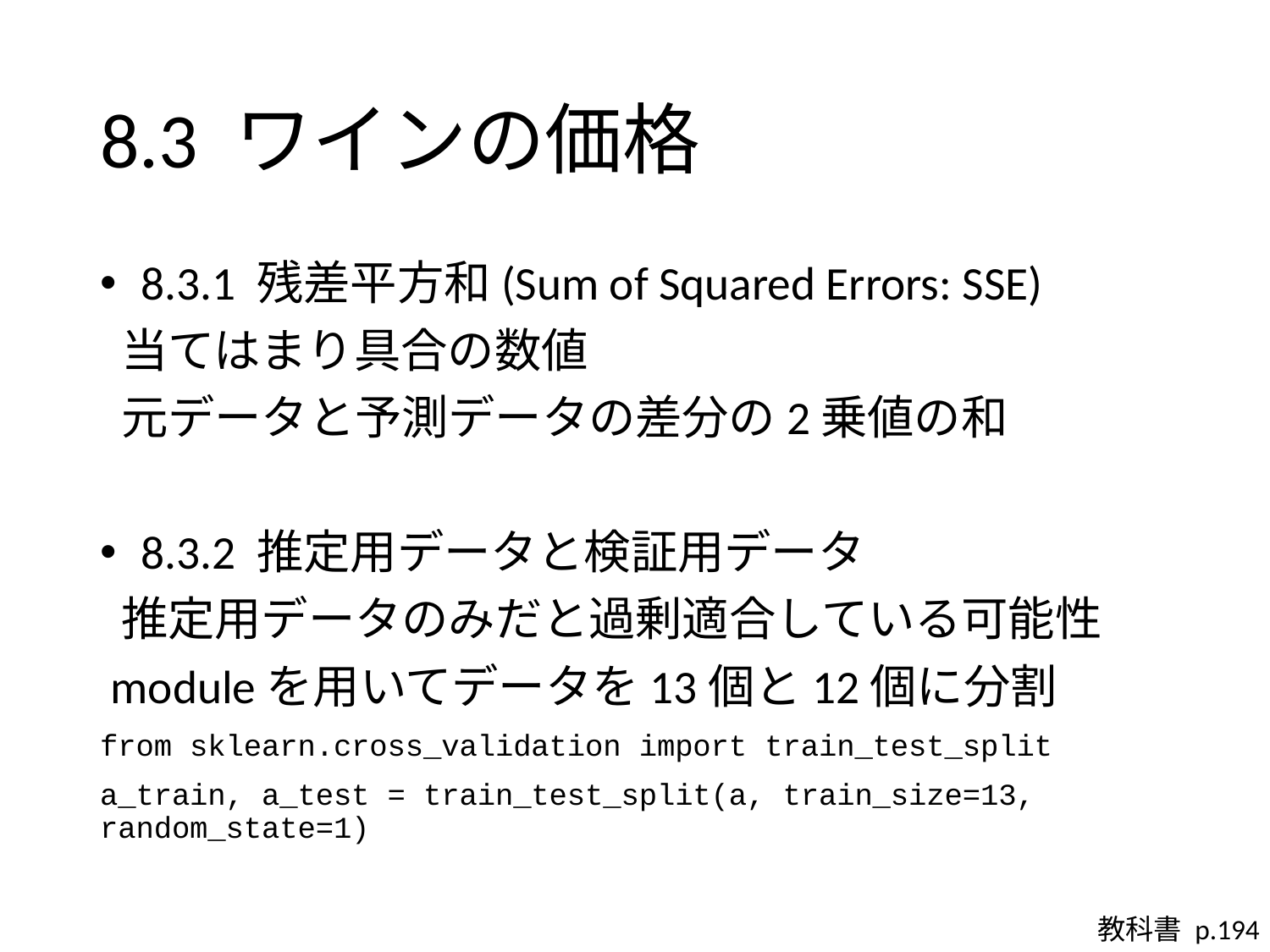

# 8.3 ワインの価格
 8.3.1 残差平方和(Sum of Squared Errors: SSE)
 当てはまり具合の数値
 元データと予測データの差分の2乗値の和

 8.3.2 推定用データと検証用データ
 推定用データのみだと過剰適合している可能性
 moduleを用いてデータを13個と12個に分割
from sklearn.cross_validation import train_test_split
a_train, a_test = train_test_split(a, train_size=13, random_state=1)
教科書 p.194